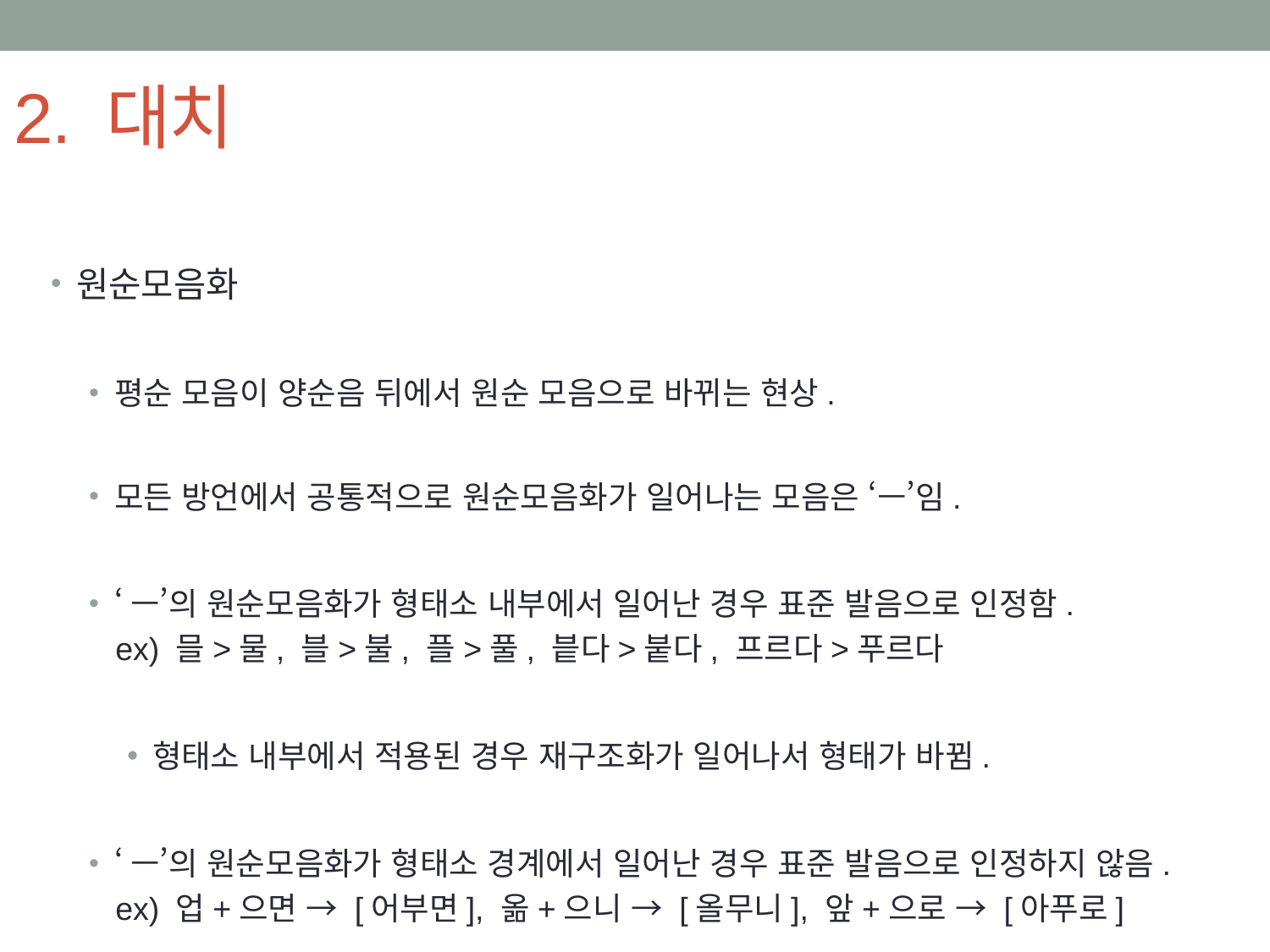

# 2. 대치

원순모음화

평순 모음이 양순음 뒤에서 원순 모음으로 바뀌는 현상.

모든 방언에서 공통적으로 원순모음화가 일어나는 모음은 ‘ㅡ’임.

‘ㅡ’의 원순모음화가 형태소 내부에서 일어난 경우 표준 발음으로 인정함.
   ex) 믈>물, 블>불, 플>풀, 븥다>붙다, 프르다>푸르다

형태소 내부에서 적용된 경우 재구조화가 일어나서 형태가 바뀜.

‘ㅡ’의 원순모음화가 형태소 경계에서 일어난 경우 표준 발음으로 인정하지 않음.
   ex) 업+으면 → [어부면], 옮+으니 → [올무니], 앞+으로 → [아푸로]